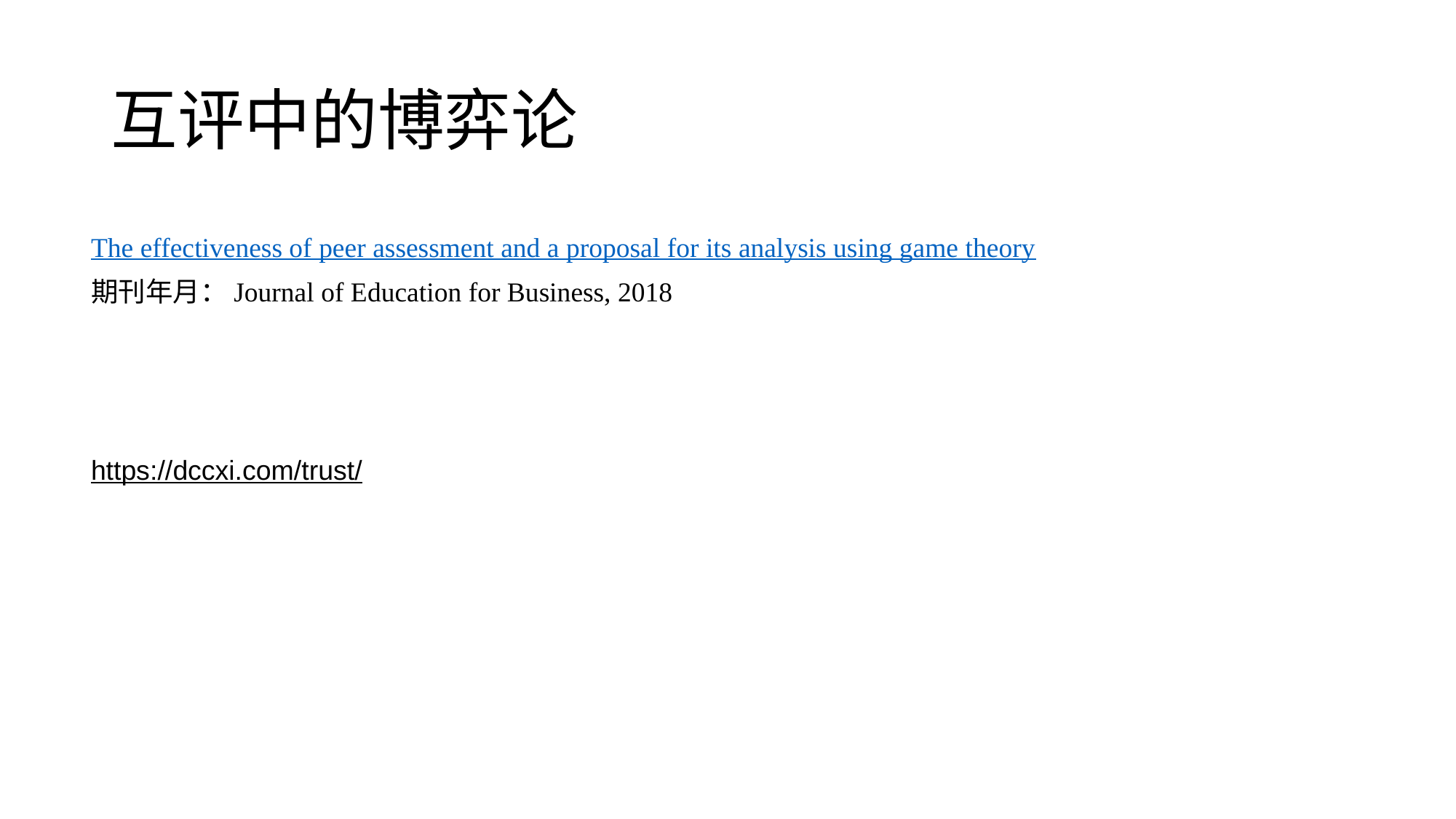

# 互评中的博弈论
The effectiveness of peer assessment and a proposal for its analysis using game theory
期刊年月：Journal of Education for Business, 2018

https://dccxi.com/trust/